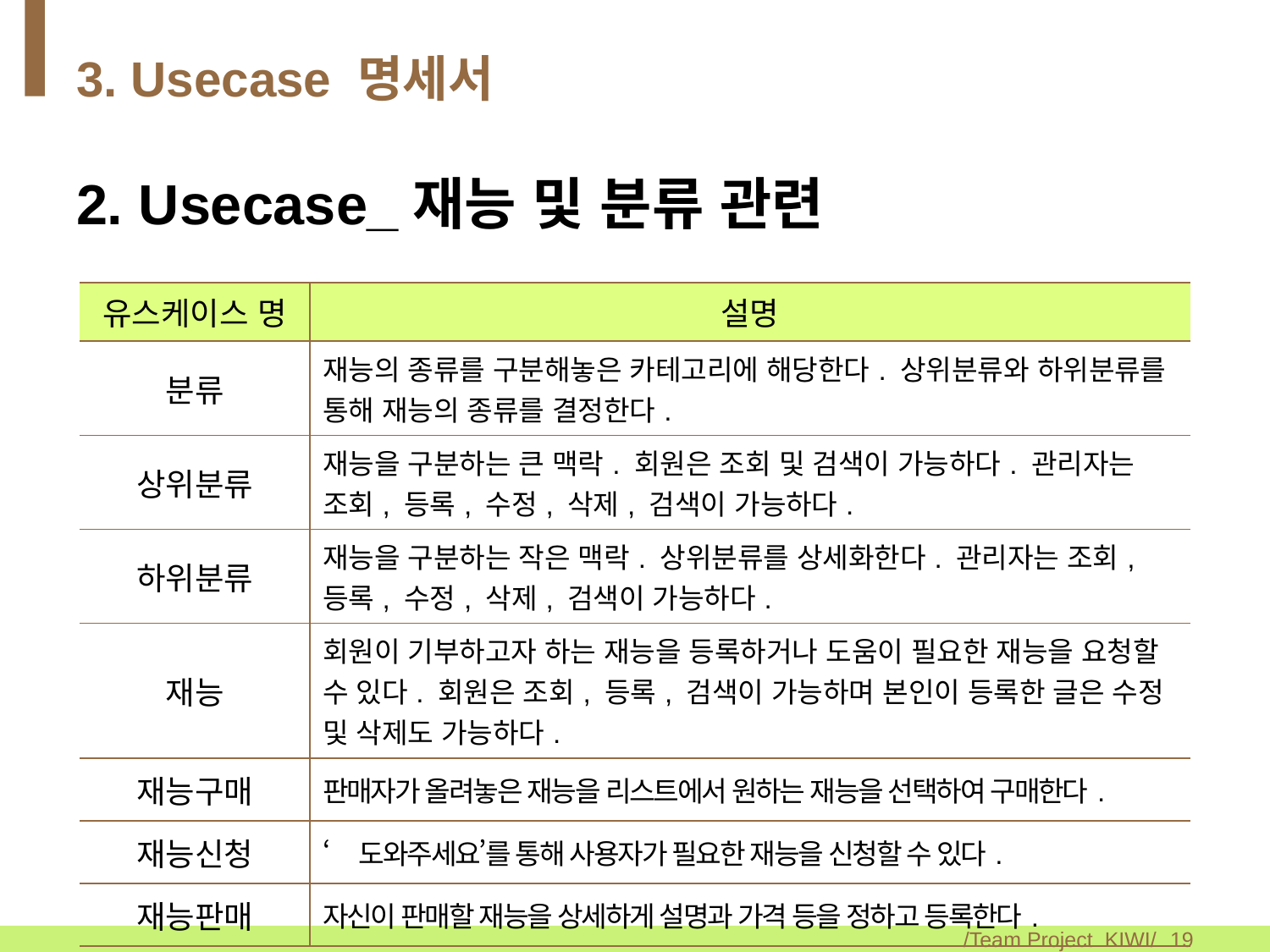

# 3. Usecase 명세서
2. Usecase_재능 및 분류 관련
| 유스케이스 명 | 설명 |
| --- | --- |
| 분류 | 재능의 종류를 구분해놓은 카테고리에 해당한다. 상위분류와 하위분류를 통해 재능의 종류를 결정한다. |
| 상위분류 | 재능을 구분하는 큰 맥락. 회원은 조회 및 검색이 가능하다. 관리자는 조회, 등록, 수정, 삭제, 검색이 가능하다. |
| 하위분류 | 재능을 구분하는 작은 맥락. 상위분류를 상세화한다. 관리자는 조회, 등록, 수정, 삭제, 검색이 가능하다. |
| 재능 | 회원이 기부하고자 하는 재능을 등록하거나 도움이 필요한 재능을 요청할 수 있다. 회원은 조회, 등록, 검색이 가능하며 본인이 등록한 글은 수정 및 삭제도 가능하다. |
| 재능구매 | 판매자가 올려놓은 재능을 리스트에서 원하는 재능을 선택하여 구매한다. |
| 재능신청 | ‘도와주세요’를 통해 사용자가 필요한 재능을 신청할 수 있다. |
| 재능판매 | 자신이 판매할 재능을 상세하게 설명과 가격 등을 정하고 등록한다. |
/Team Project  KIWI/
19